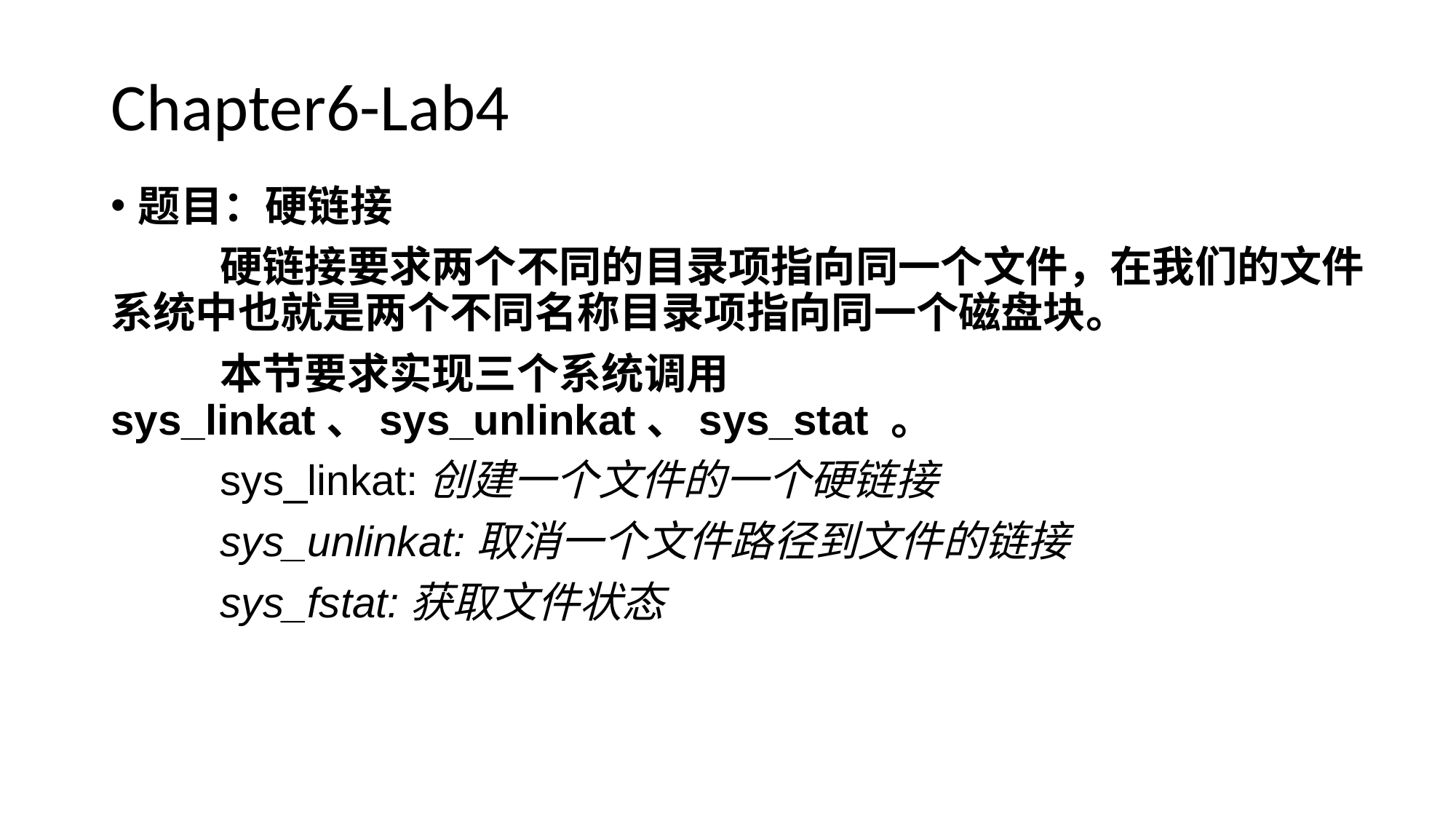

# Chapter6-Lab4
题目：硬链接
	硬链接要求两个不同的目录项指向同一个文件，在我们的文件系统中也就是两个不同名称目录项指向同一个磁盘块。
	本节要求实现三个系统调用 sys_linkat、sys_unlinkat、sys_stat 。
	sys_linkat:创建一个文件的一个硬链接
	sys_unlinkat:取消一个文件路径到文件的链接
	sys_fstat:获取文件状态